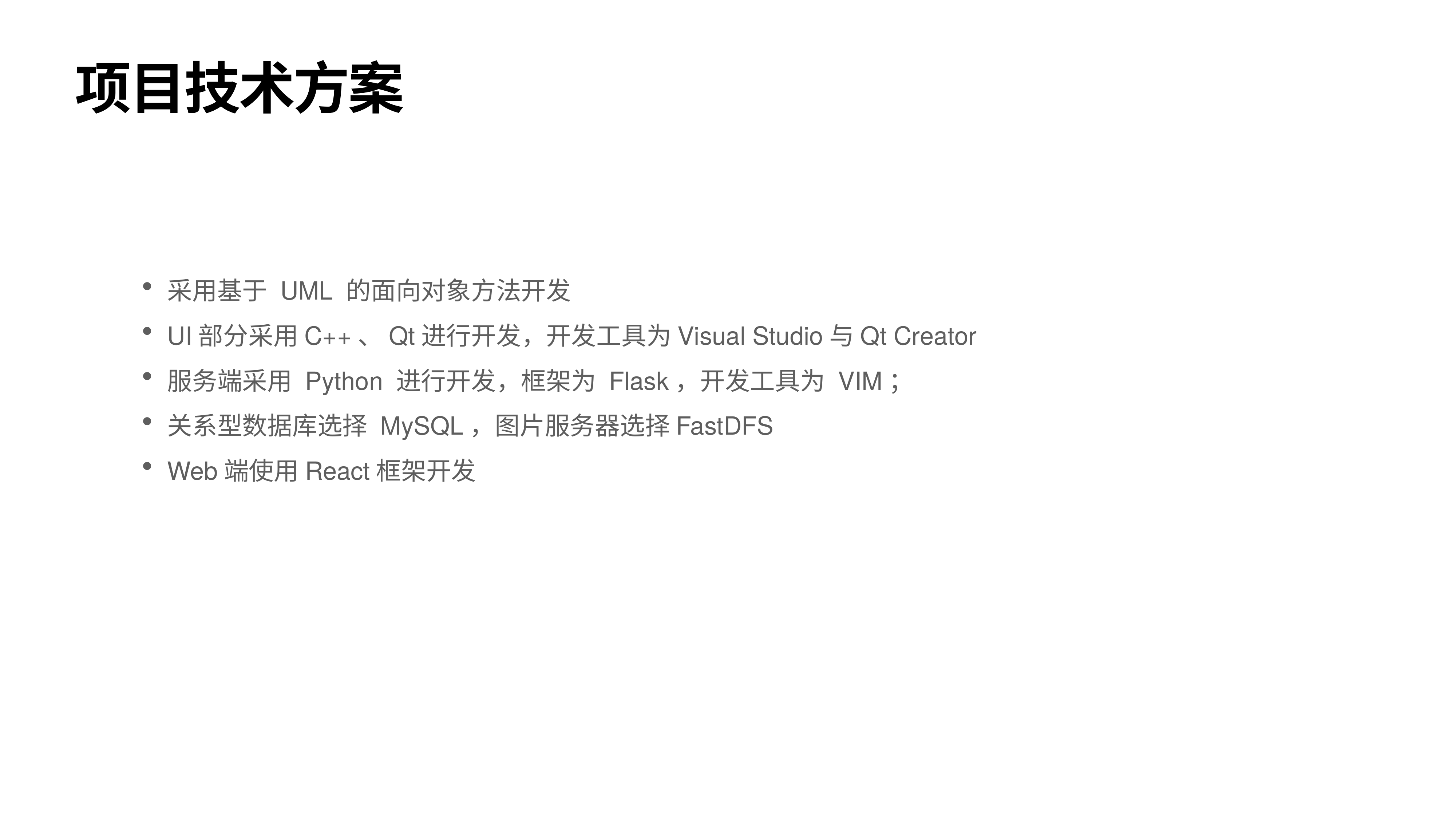

# 项目技术方案
采用基于 UML 的面向对象方法开发
UI部分采用C++、Qt进行开发，开发工具为Visual Studio与Qt Creator
服务端采用 Python 进行开发，框架为 Flask，开发工具为 VIM；
关系型数据库选择 MySQL，图片服务器选择FastDFS
Web端使用React框架开发